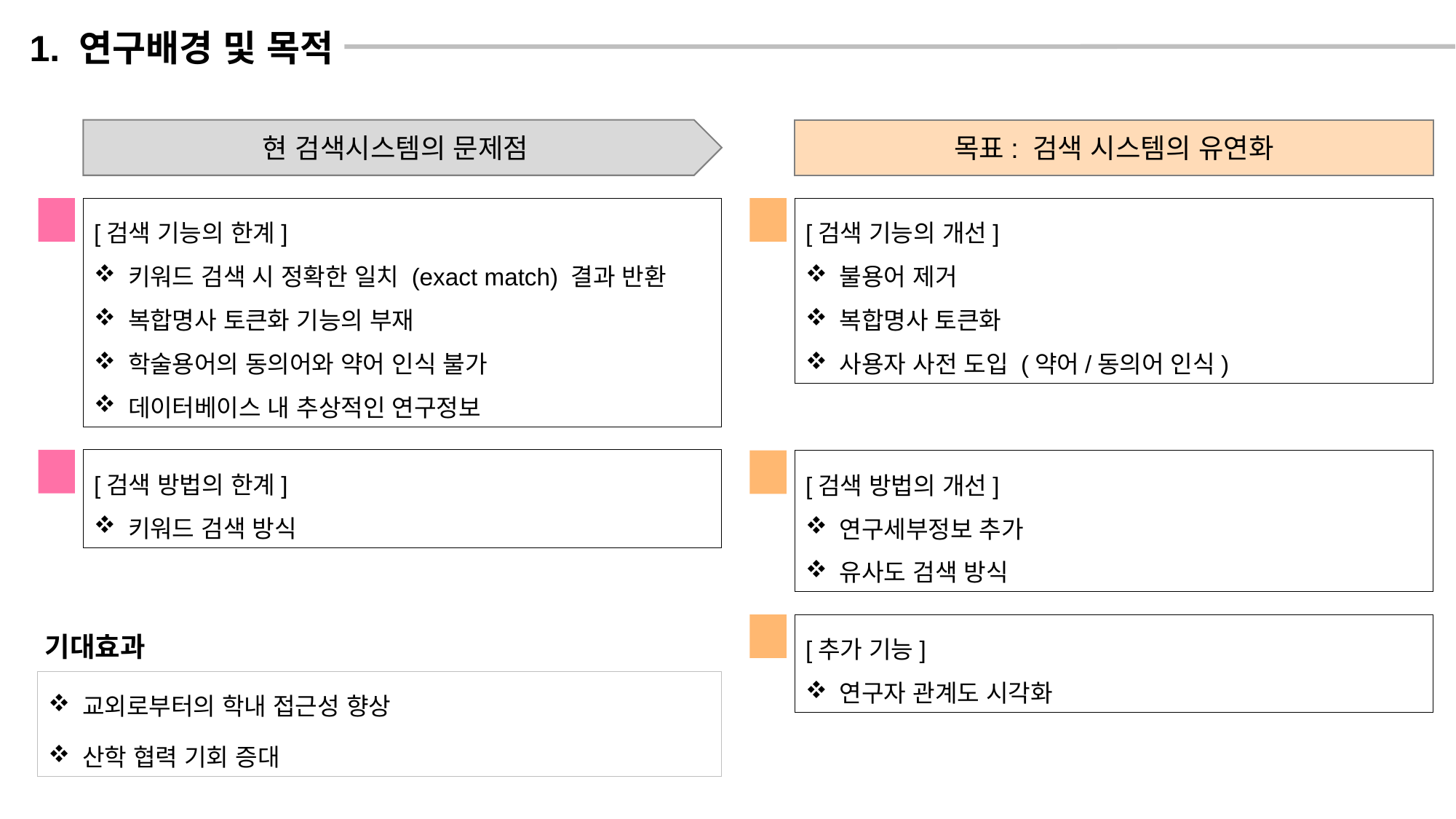

1. 연구배경 및 목적
현 검색시스템의 문제점
목표: 검색 시스템의 유연화
1
[검색 기능의 한계]
키워드 검색 시 정확한 일치 (exact match) 결과 반환
복합명사 토큰화 기능의 부재
학술용어의 동의어와 약어 인식 불가
데이터베이스 내 추상적인 연구정보
1
[검색 기능의 개선]
불용어 제거
복합명사 토큰화
사용자 사전 도입 (약어/동의어 인식)
2
[검색 방법의 한계]
키워드 검색 방식
2
[검색 방법의 개선]
연구세부정보 추가
유사도 검색 방식
3
[추가 기능]
연구자 관계도 시각화
기대효과
교외로부터의 학내 접근성 향상
산학 협력 기회 증대